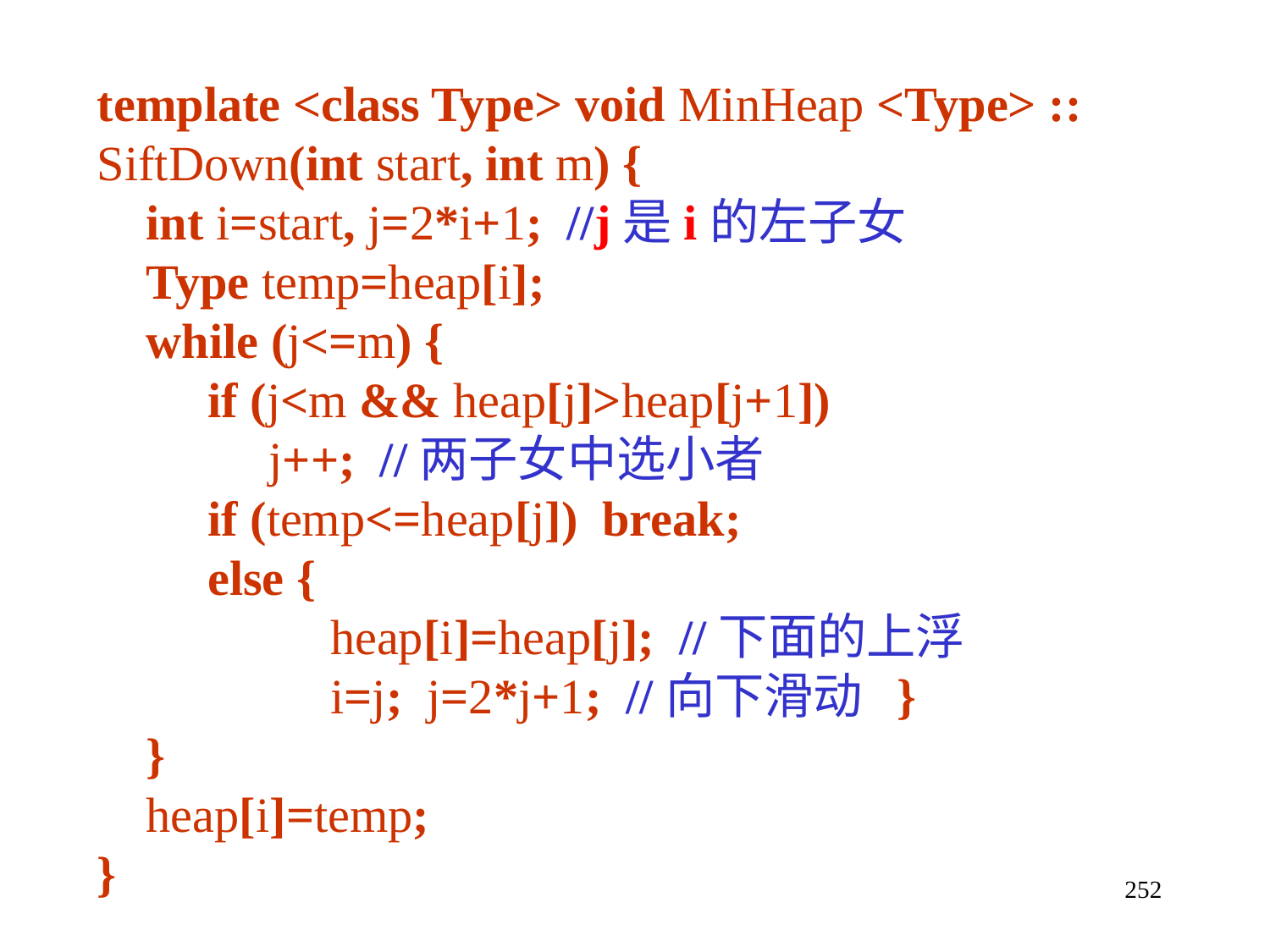

template <class Type> void MinHeap <Type> ::
SiftDown(int start, int m) {
    int i=start, j=2*i+1;  //j是i的左子女
    Type temp=heap[i];
    while (j<=m) {
         if (j<m && heap[j]>heap[j+1])
              j++;  //两子女中选小者
         if (temp<=heap[j])  break;
         else {
                   heap[i]=heap[j];  //下面的上浮
                   i=j;  j=2*j+1;  //向下滑动  }
    }
    heap[i]=temp;
}
252